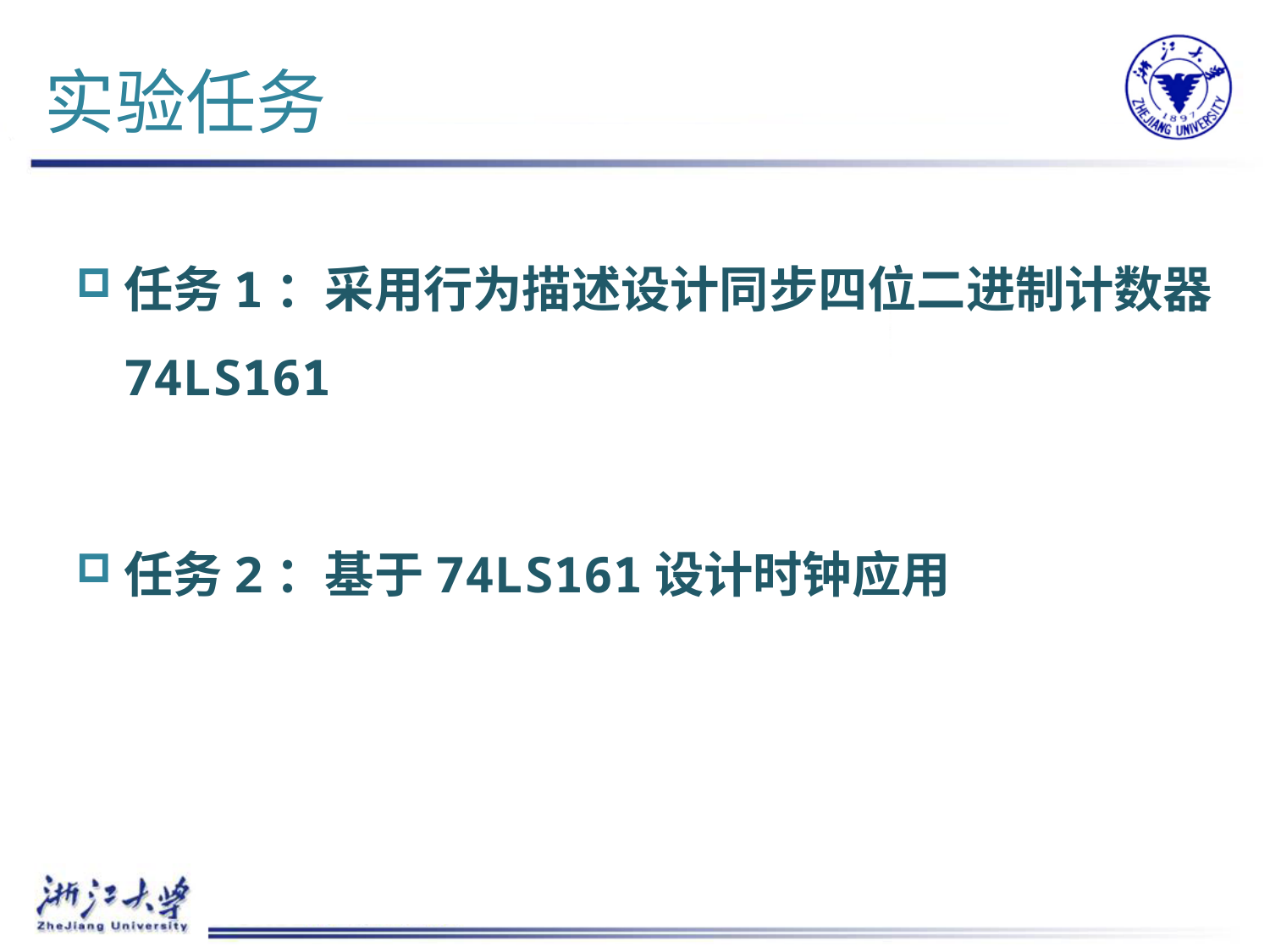

# 实验任务
任务1：采用行为描述设计同步四位二进制计数器74LS161

任务2：基于74LS161设计时钟应用